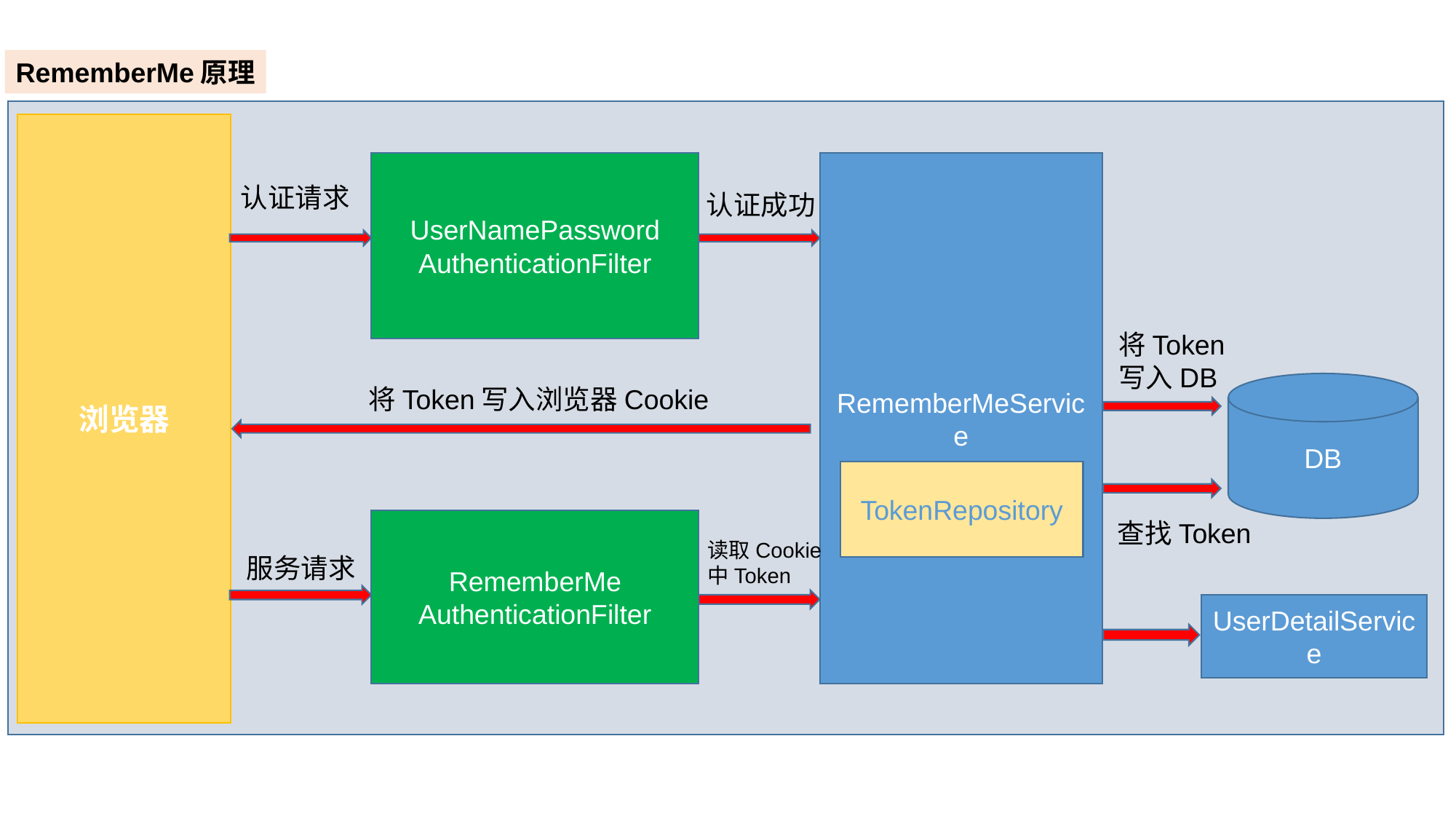

RememberMe原理

浏览器
UserNamePassword
AuthenticationFilter
RememberMeService
认证请求
认证成功

将Token
写入DB
DB
将Token写入浏览器Cookie

TokenRepository

RememberMe
AuthenticationFilter
查找Token
读取Cookie
中Token
服务请求

UserDetailService